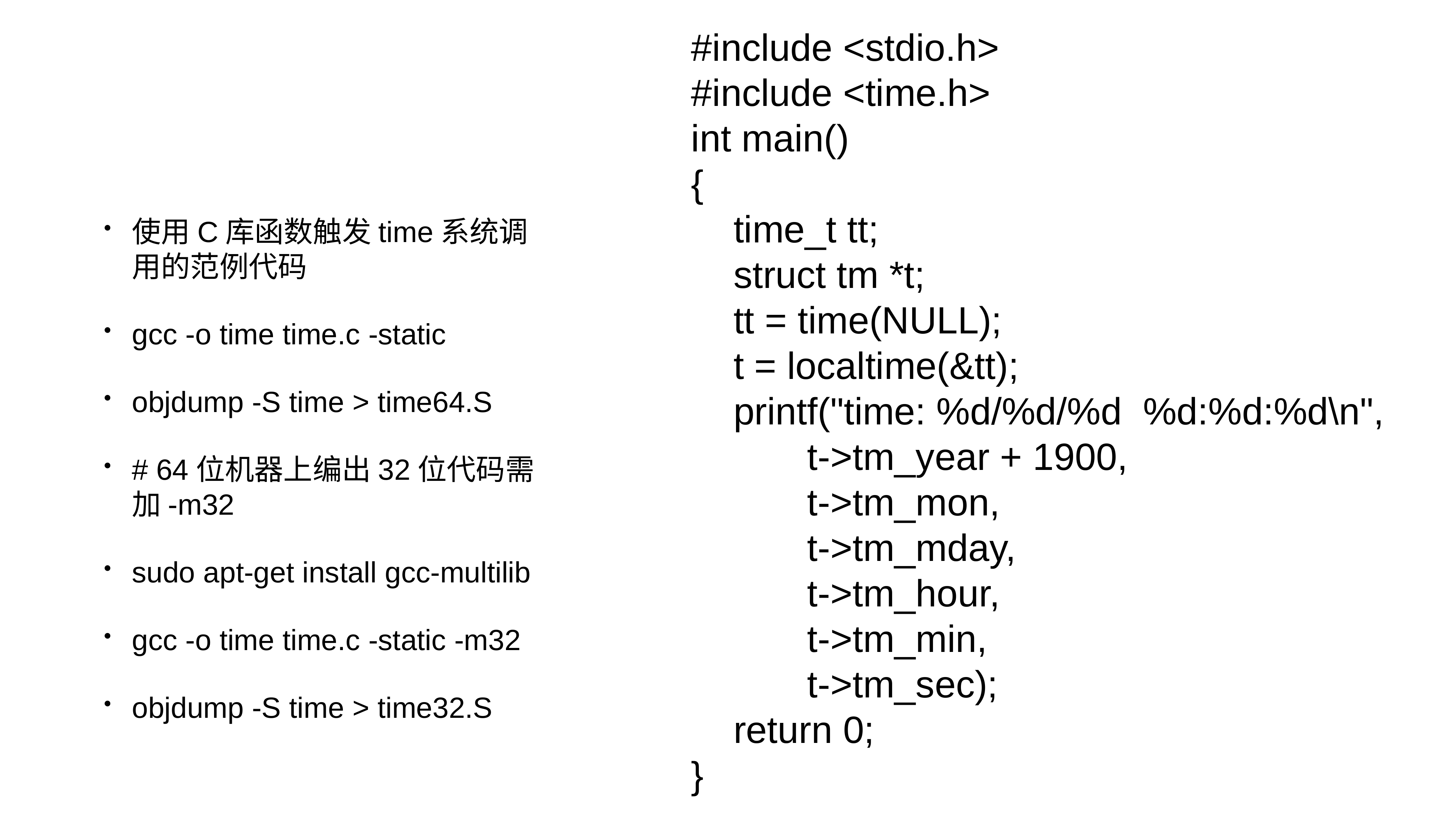

#include <stdio.h>
#include <time.h>
int main()
{
    time_t tt;
    struct tm *t;
    tt = time(NULL);
    t = localtime(&tt);
    printf("time: %d/%d/%d  %d:%d:%d\n",
           t->tm_year + 1900,
           t->tm_mon,
           t->tm_mday,
           t->tm_hour,
           t->tm_min,
           t->tm_sec);
    return 0;
}
使用C库函数触发time系统调用的范例代码
gcc -o time time.c -static
objdump -S time > time64.S
# 64位机器上编出32位代码需加-m32
sudo apt-get install gcc-multilib
gcc -o time time.c -static -m32
objdump -S time > time32.S